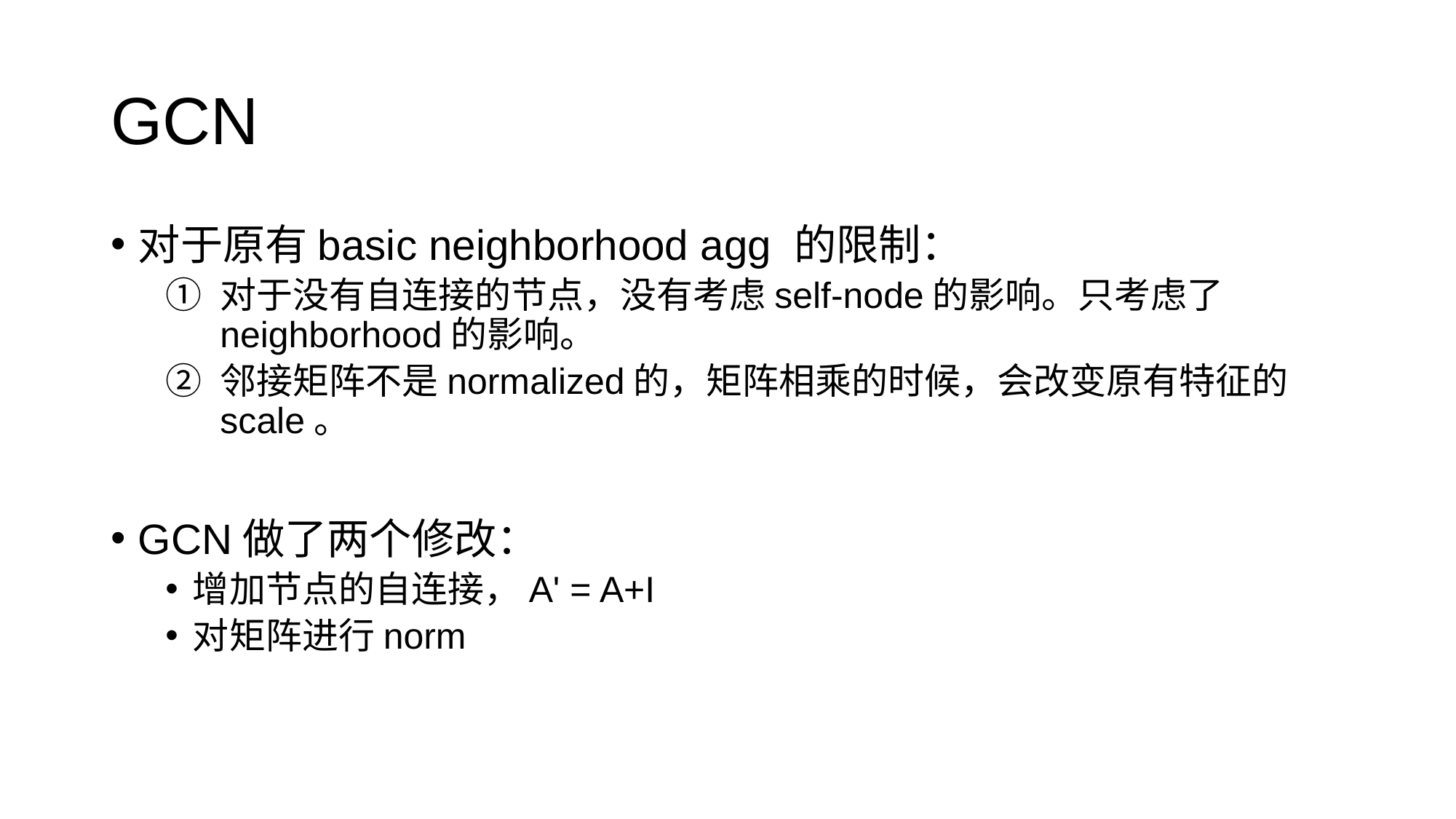

# GCN
对于原有basic neighborhood agg 的限制：
对于没有自连接的节点，没有考虑self-node的影响。只考虑了neighborhood的影响。
邻接矩阵不是normalized的，矩阵相乘的时候，会改变原有特征的scale。

GCN做了两个修改：
增加节点的自连接，A' = A+I
对矩阵进行norm